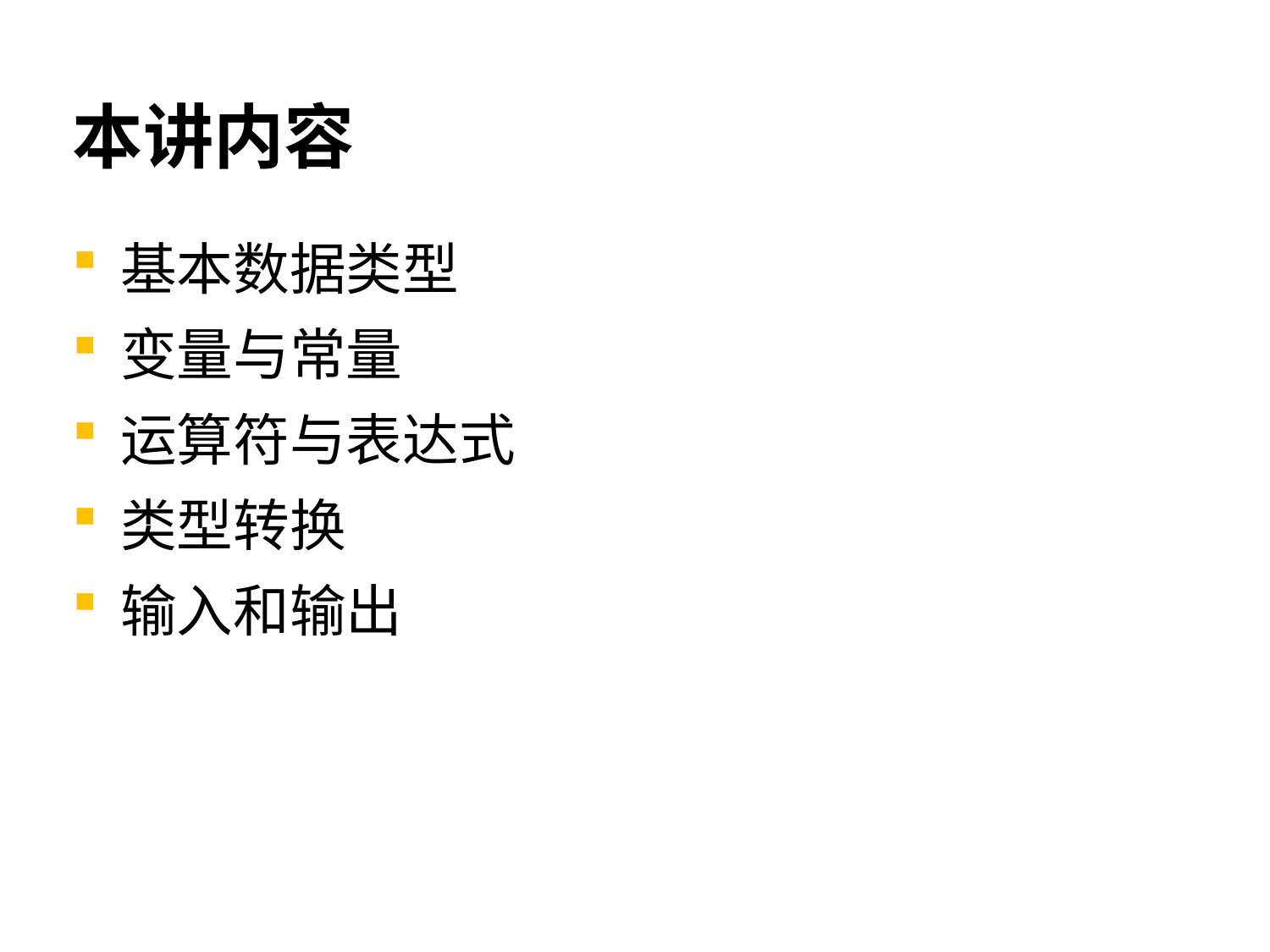

# 本讲内容
基本数据类型
变量与常量
运算符与表达式
类型转换
输入和输出